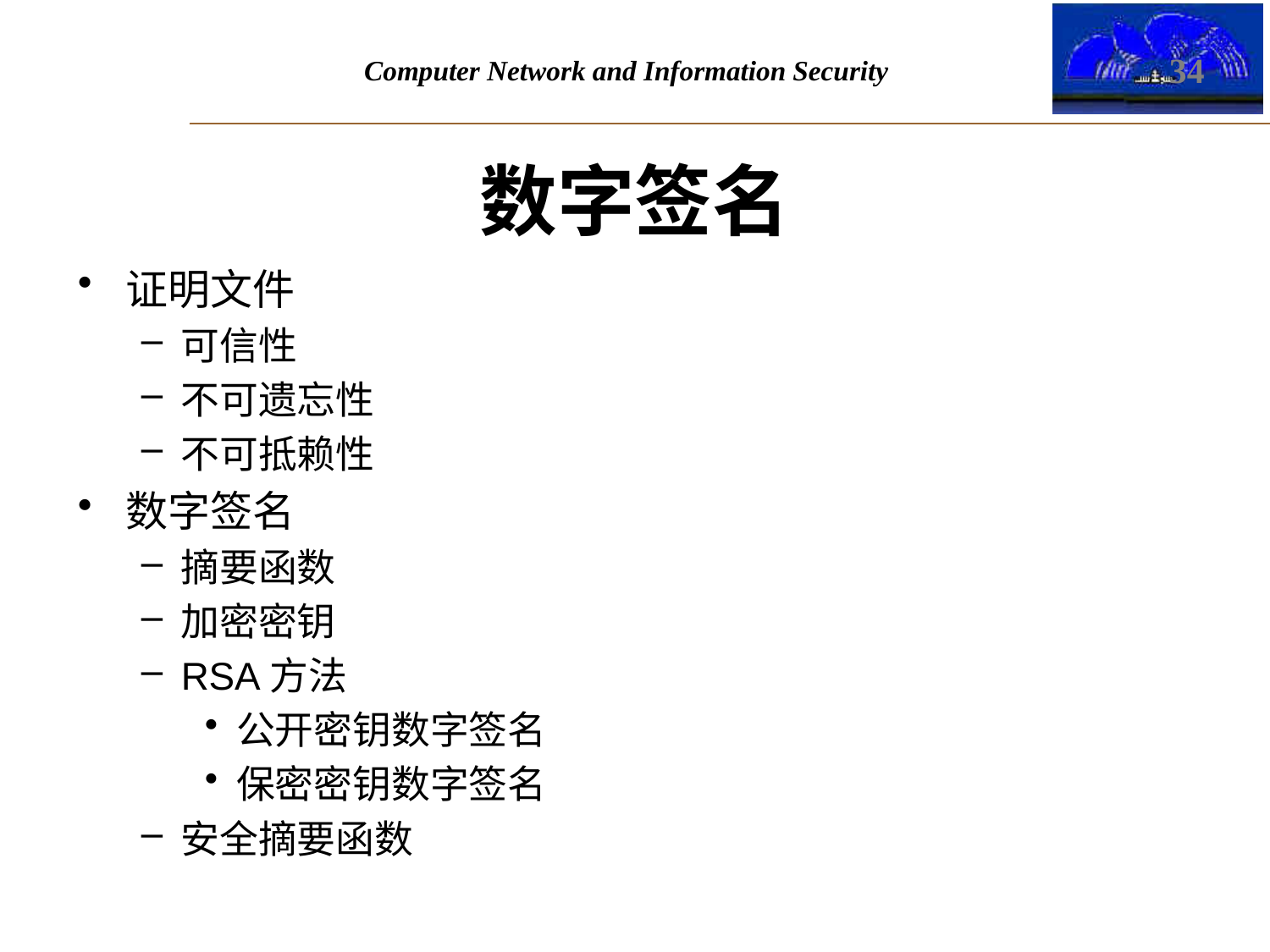

34
数字签名
证明文件
可信性
不可遗忘性
不可抵赖性
数字签名
摘要函数
加密密钥
RSA方法
公开密钥数字签名
保密密钥数字签名
安全摘要函数